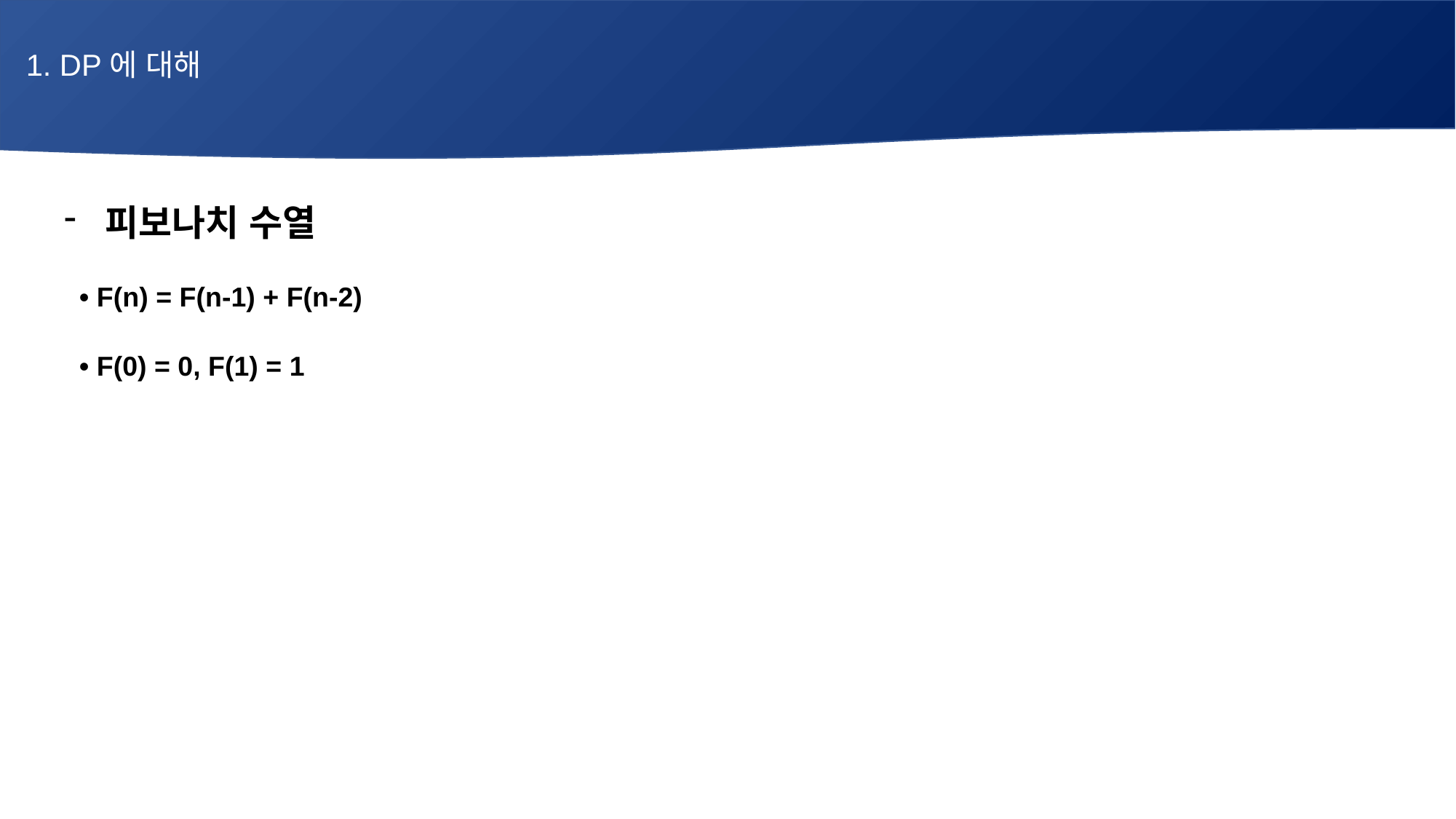

1. DP에 대해
# 매주 1 과제 LV2
피보나치 수열

  • F(n) = F(n-1) + F(n-2)

  • F(0) = 0, F(1) = 1